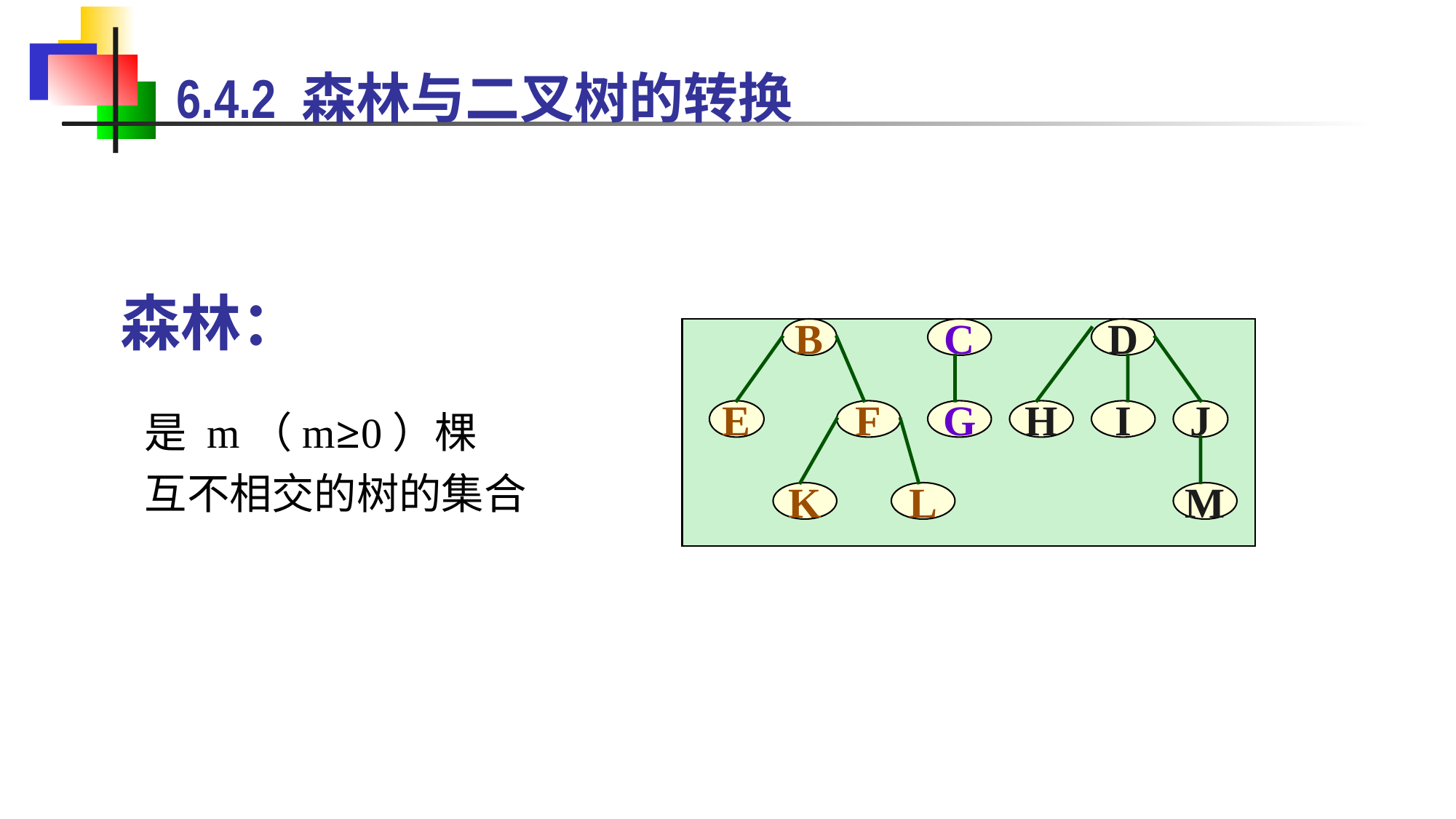

6.4.2 森林与二叉树的转换
森林：

B

E
F

K
L
C

G
D

H
I
J

M
是 m（m≥0）棵
互不相交的树的集合